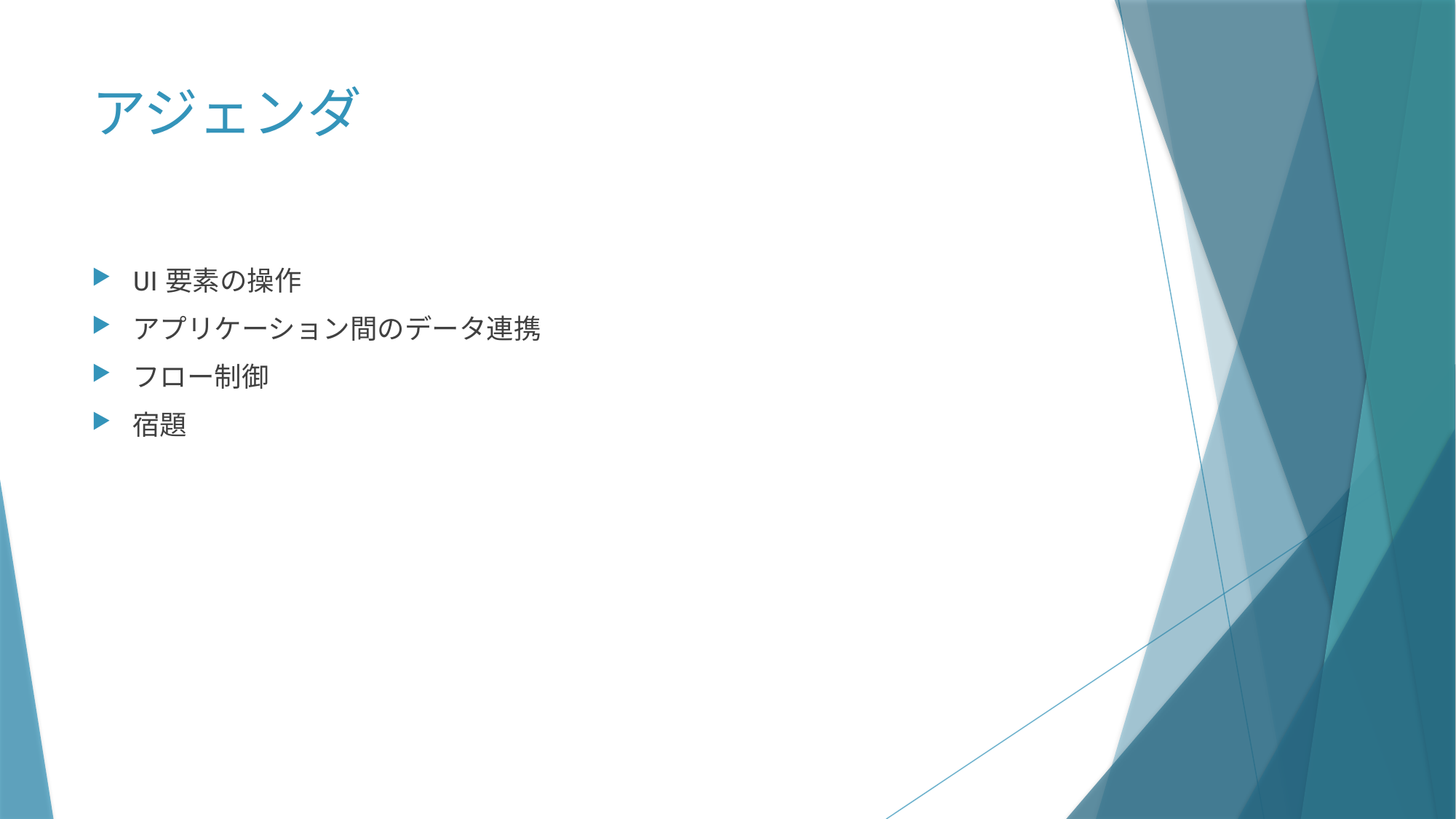

# アジェンダ
UI要素の操作
アプリケーション間のデータ連携
フロー制御
宿題